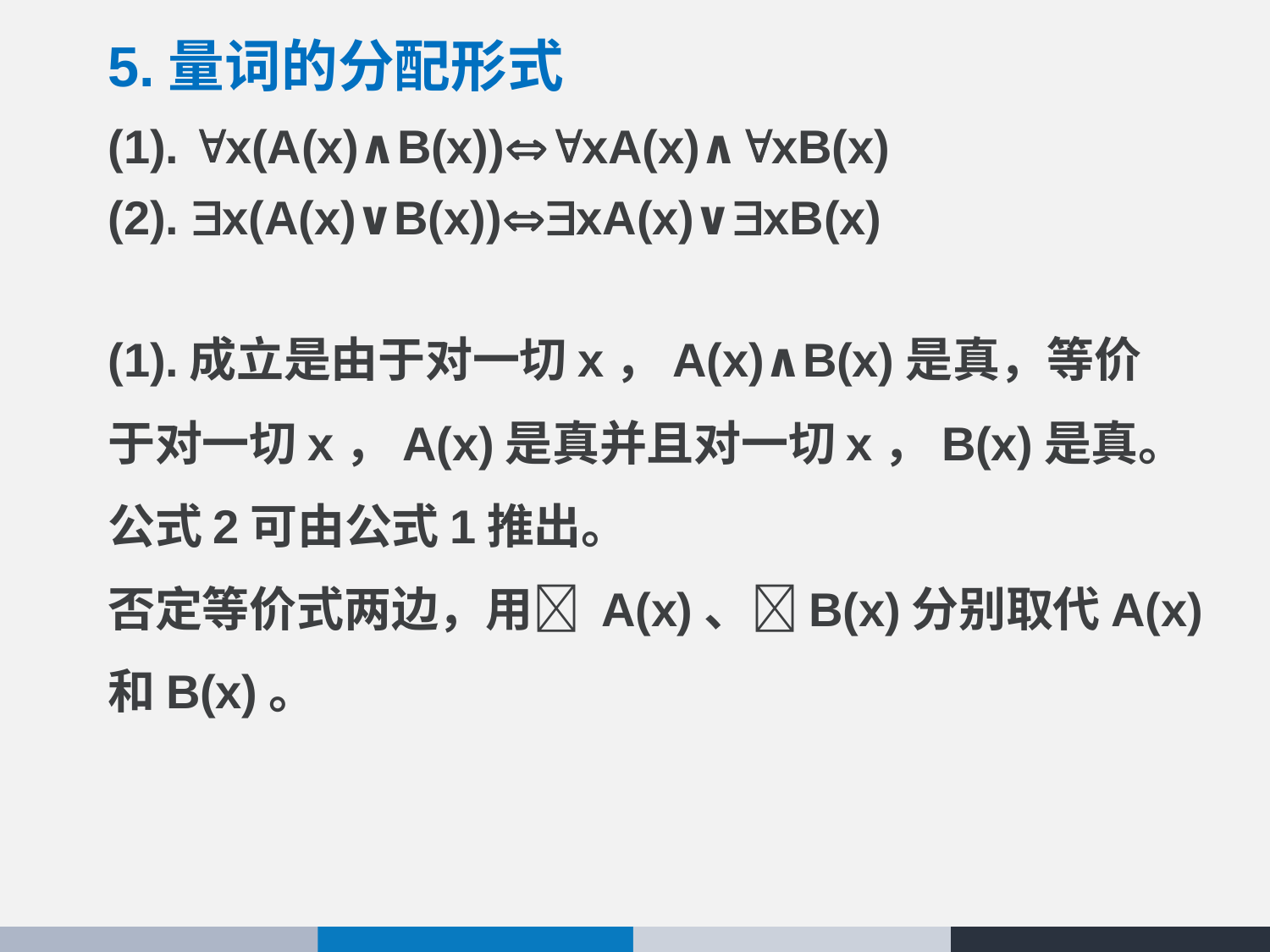

# 5.量词的分配形式
(1). ∀x(A(x)∧B(x))⇔∀xA(x)∧∀xB(x)
(2). ∃x(A(x)∨B(x))⇔∃xA(x)∨∃xB(x)

(1).成立是由于对一切x，A(x)∧B(x)是真，等价
于对一切x，A(x)是真并且对一切x，B(x)是真。
公式2可由公式1推出。
否定等价式两边，用¬ A(x)、¬B(x)分别取代A(x)
和B(x)。